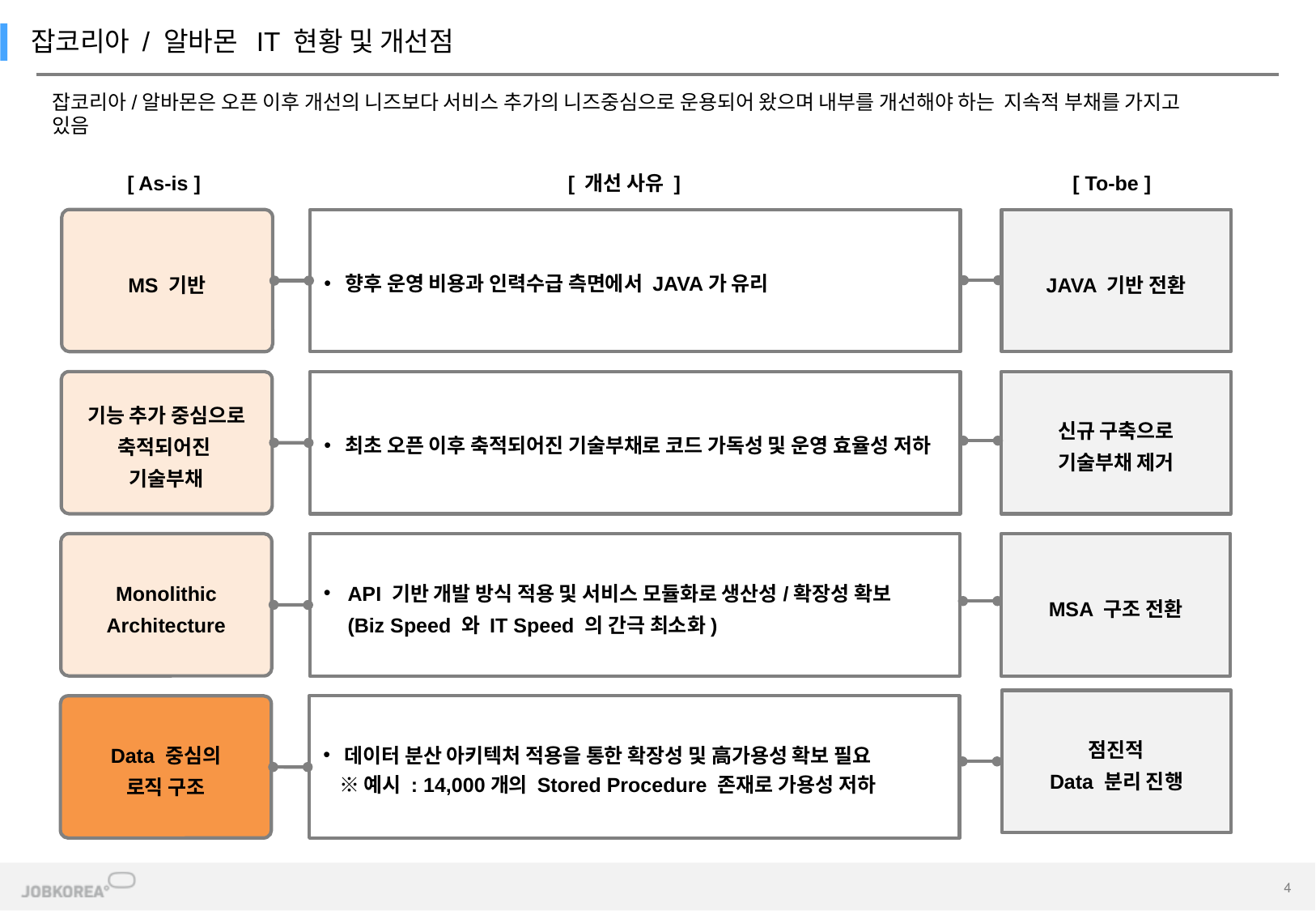

잡코리아 / 알바몬  IT 현황 및 개선점
잡코리아/알바몬은 오픈 이후 개선의 니즈보다 서비스 추가의 니즈중심으로 운용되어 왔으며 내부를 개선해야 하는  지속적 부채를 가지고 있음
[ 개선 사유 ]
[ As-is ]
[ To-be ]

MS 기반

 향후 운영 비용과 인력수급 측면에서 JAVA가 유리

JAVA 기반 전환

기능 추가 중심으로
축적되어진
기술부채

 최초 오픈 이후 축적되어진 기술부채로 코드 가독성 및 운영 효율성 저하

신규 구축으로
기술부채 제거

Monolithic
Architecture

API 기반 개발 방식 적용 및 서비스 모듈화로 생산성/확장성 확보
(Biz Speed 와 IT Speed 의 간극 최소화)

MSA 구조 전환

점진적
Data 분리 진행

Data 중심의
로직 구조

 데이터 분산 아키텍처 적용을 통한 확장성 및 高가용성 확보 필요
 ※ 예시 : 14,000개의 Stored Procedure 존재로 가용성 저하

4